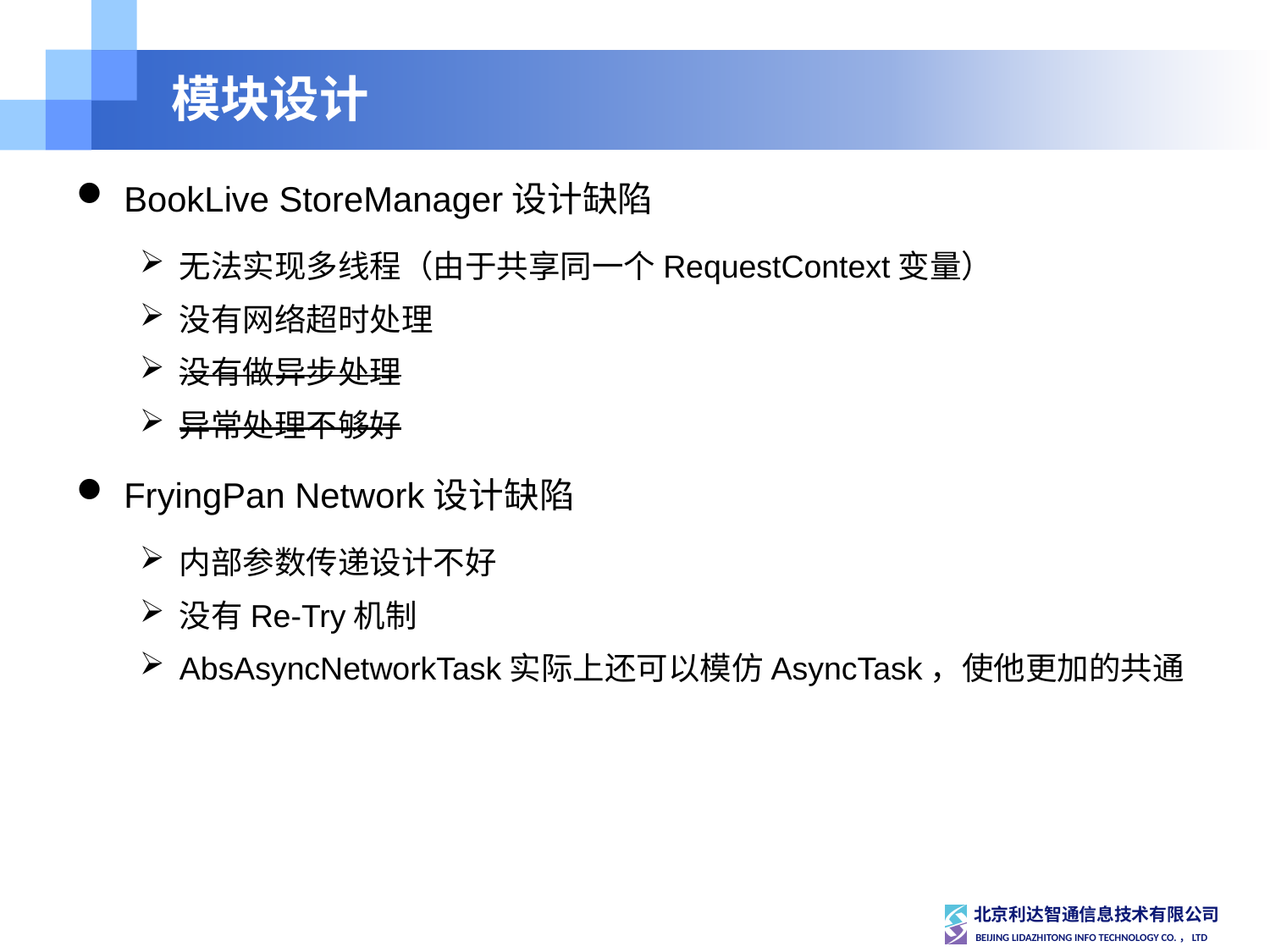

# 模块设计
BookLive StoreManager设计缺陷
无法实现多线程（由于共享同一个RequestContext变量）
没有网络超时处理
没有做异步处理
异常处理不够好
FryingPan Network设计缺陷
内部参数传递设计不好
没有Re-Try机制
AbsAsyncNetworkTask实际上还可以模仿AsyncTask，使他更加的共通